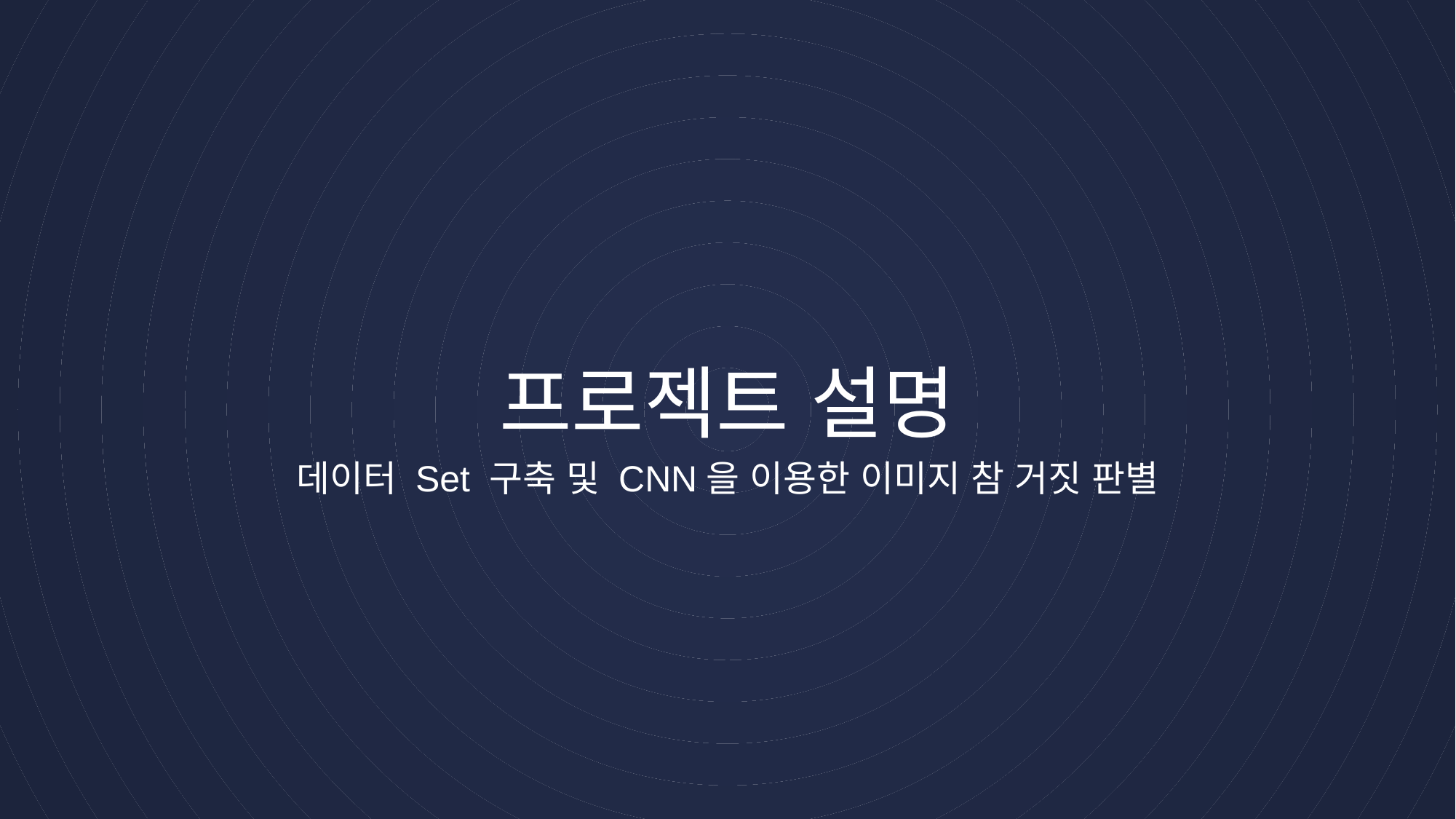

# 프로젝트 설명
데이터 Set 구축 및 CNN을 이용한 이미지 참 거짓 판별